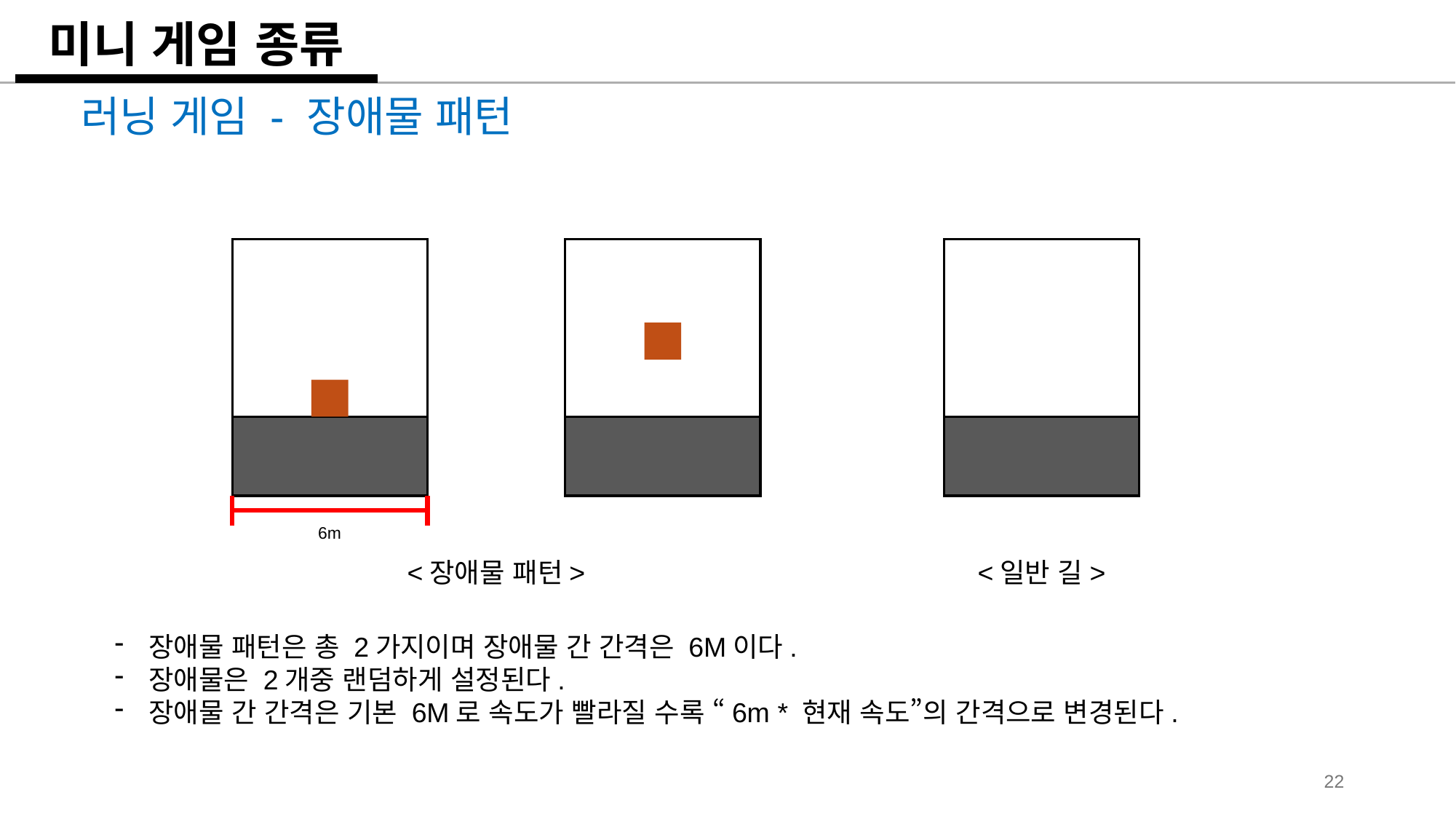

# 미니 게임 종류
러닝 게임 - 장애물 패턴

6m

<장애물 패턴>
<일반 길>
장애물 패턴은 총 2가지이며 장애물 간 간격은 6M이다.
장애물은 2개중 랜덤하게 설정된다.
장애물 간 간격은 기본 6M로 속도가 빨라질 수록 “6m * 현재 속도”의 간격으로 변경된다.
22